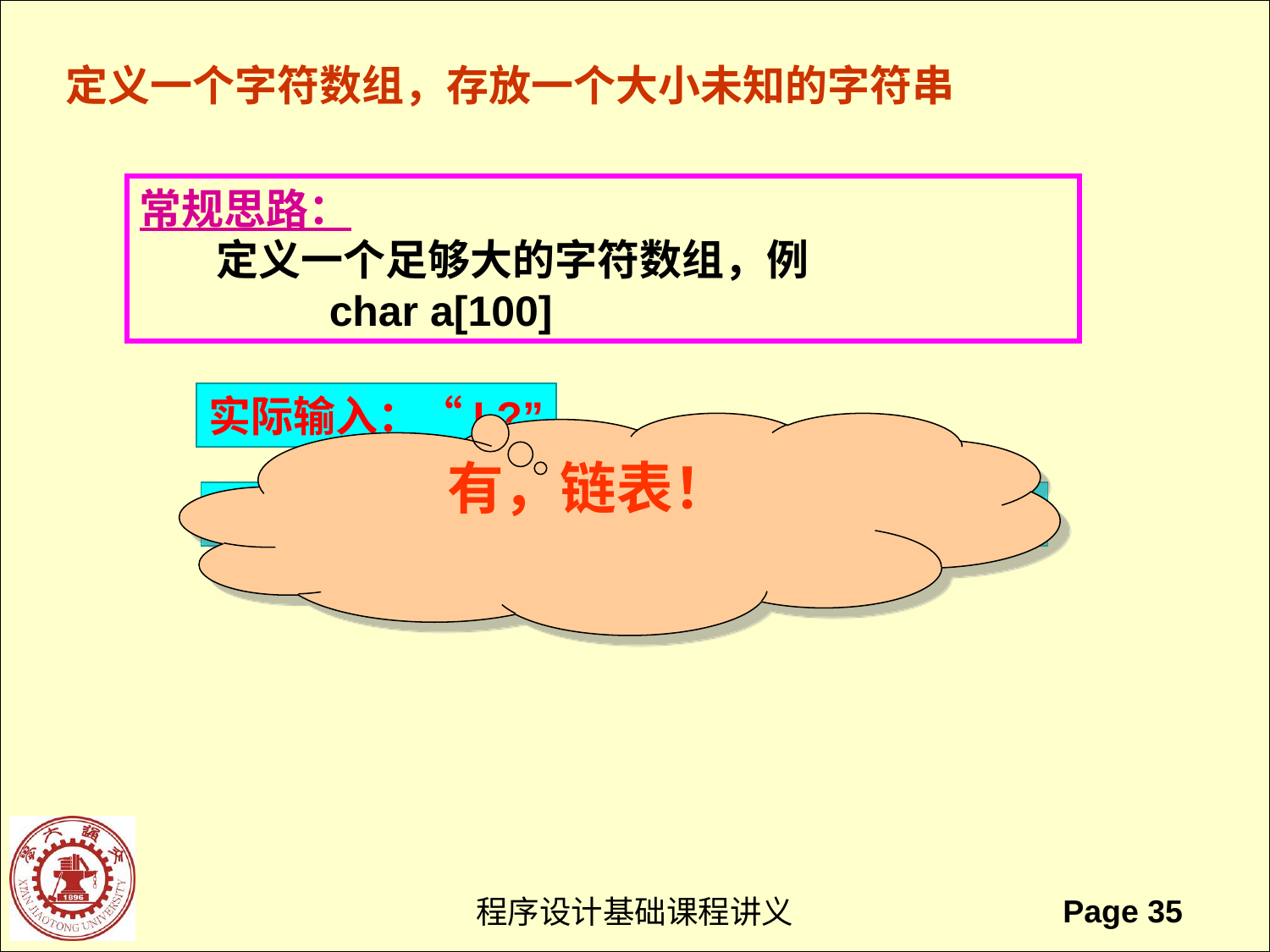

定义一个字符数组，存放一个大小未知的字符串
常规思路：
       定义一个足够大的字符数组，例
                char a[100]
实际输入：“I,?”
有，链表！

太浪费内存了！有没有更好的办法？